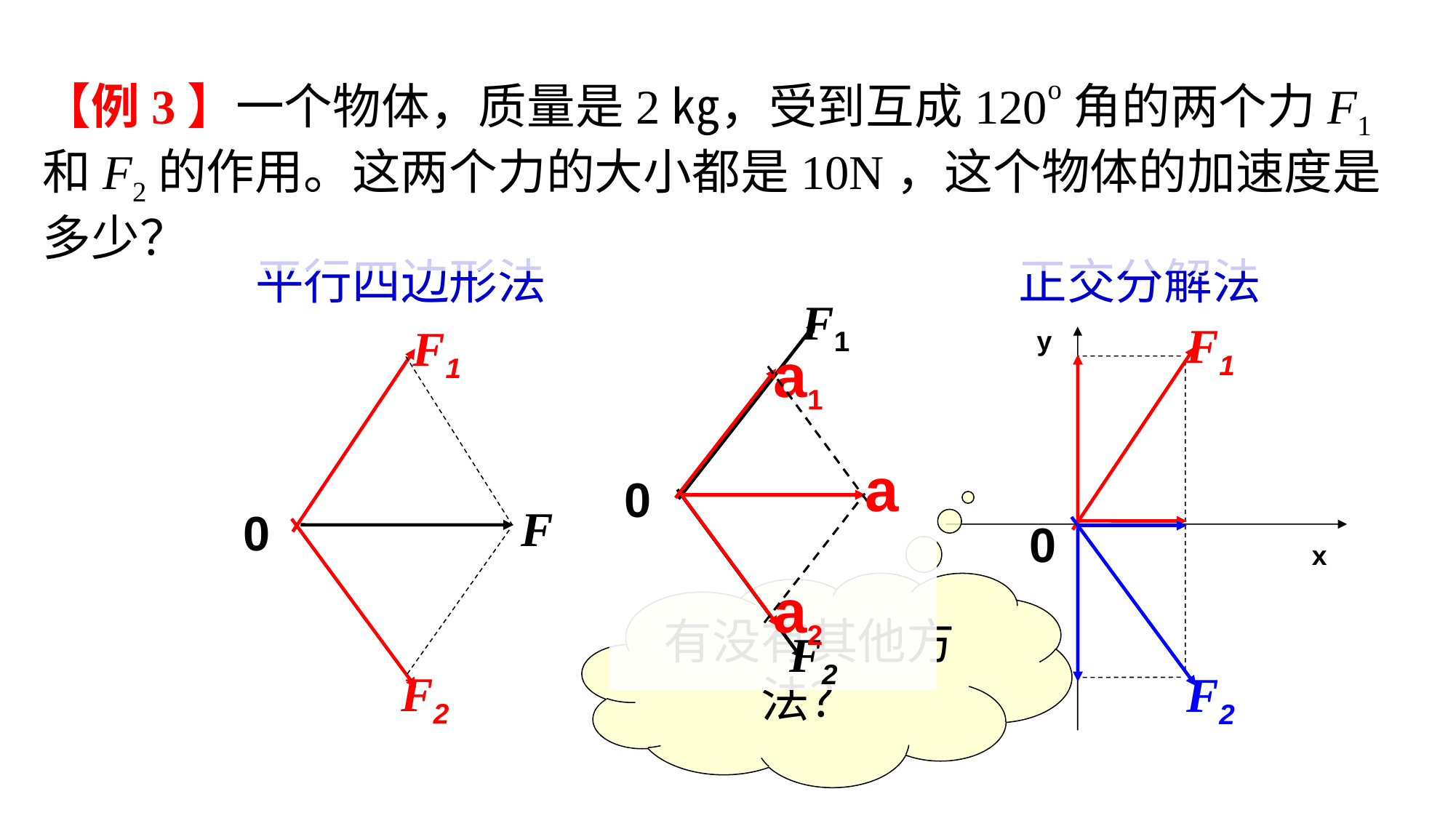

【例3】一个物体，质量是2㎏，受到互成120o角的两个力F1和F2的作用。这两个力的大小都是10N，这个物体的加速度是多少？
平行四边形法

正交分解法

F1

F2

F1

0

F2
F1

0

F2
y

x
a1

F

a
0

a2
有没有其他方法？